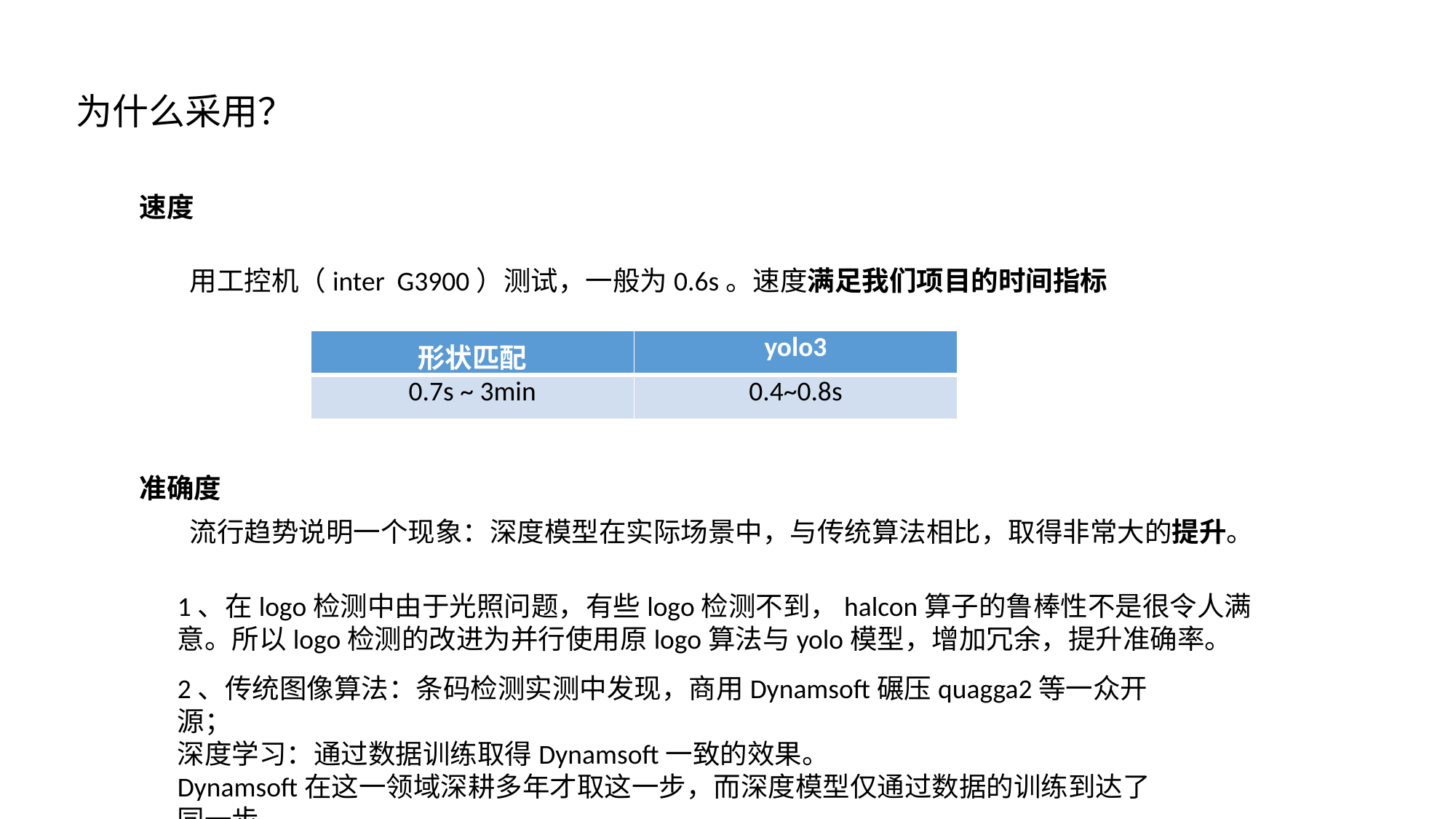

为什么采用？
速度
用工控机（inter  G3900）测试，一般为0.6s。速度满足我们项目的时间指标
| 形状匹配 | yolo3 |
| --- | --- |
| 0.7s ~ 3min | 0.4~0.8s |
准确度
流行趋势说明一个现象：深度模型在实际场景中，与传统算法相比，取得非常大的提升。
1、在logo检测中由于光照问题，有些logo检测不到，halcon算子的鲁棒性不是很令人满意。所以logo检测的改进为并行使用原logo算法与yolo模型，增加冗余，提升准确率。
2、传统图像算法：条码检测实测中发现，商用Dynamsoft碾压quagga2等一众开源；
深度学习：通过数据训练取得Dynamsoft一致的效果。
Dynamsoft在这一领域深耕多年才取这一步，而深度模型仅通过数据的训练到达了同一步。